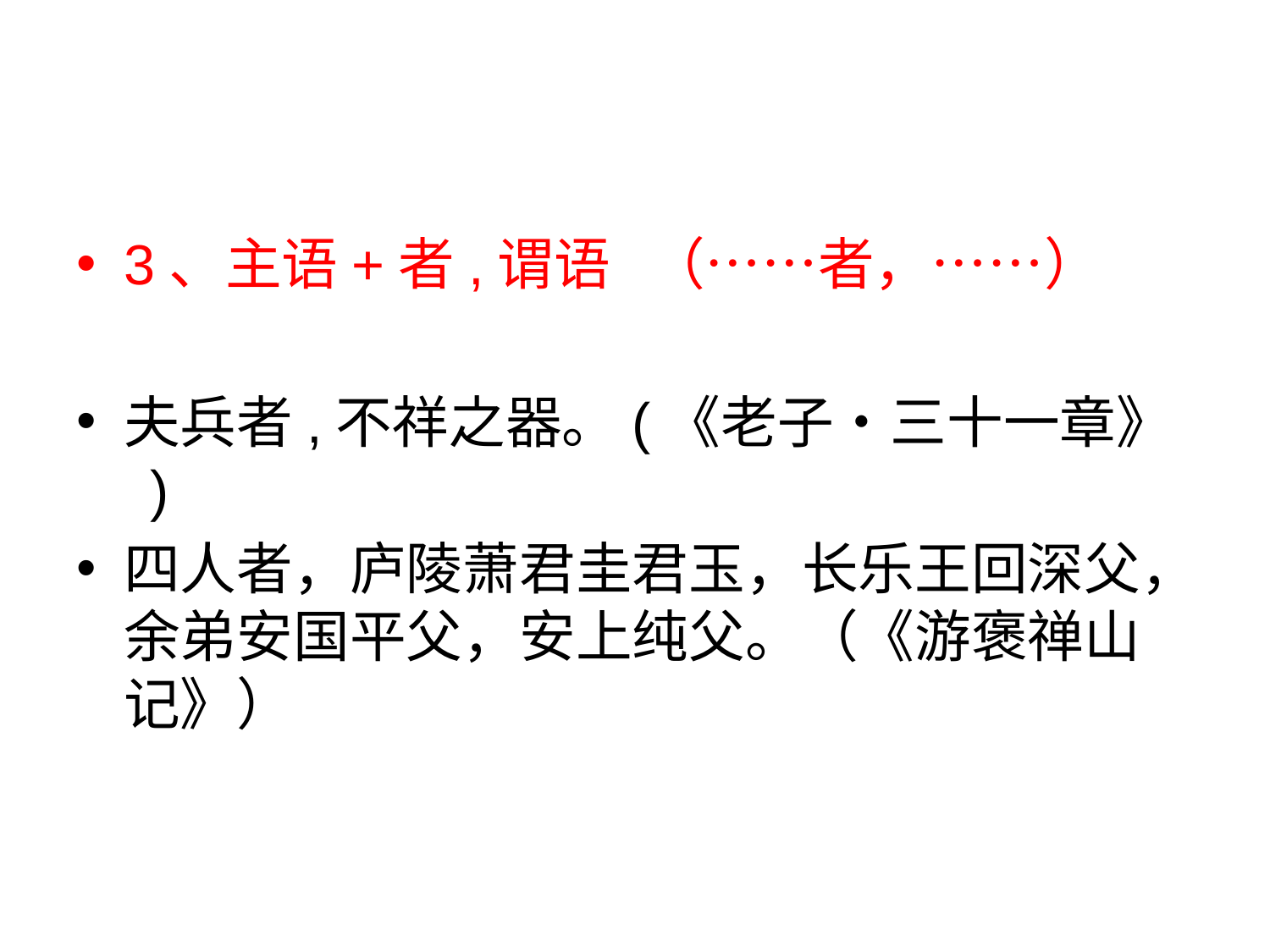

#
3、主语+者,谓语   （……者，……）

夫兵者,不祥之器。(《老子・三十一章》 )
四人者，庐陵萧君圭君玉，长乐王回深父，余弟安国平父，安上纯父。（《游褒禅山记》）